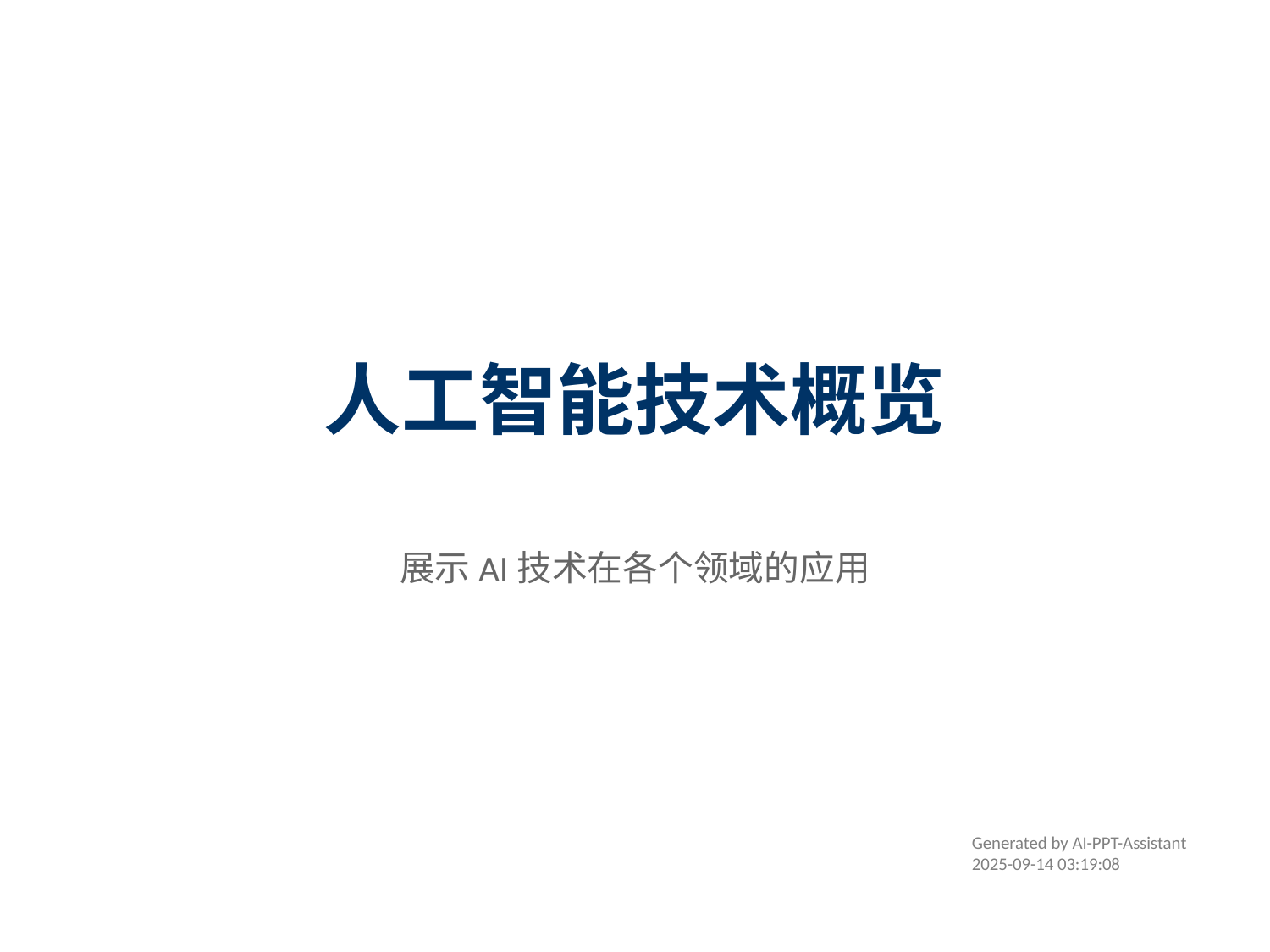

# 人工智能技术概览
展示AI技术在各个领域的应用
Generated by AI-PPT-Assistant
2025-09-14 03:19:08